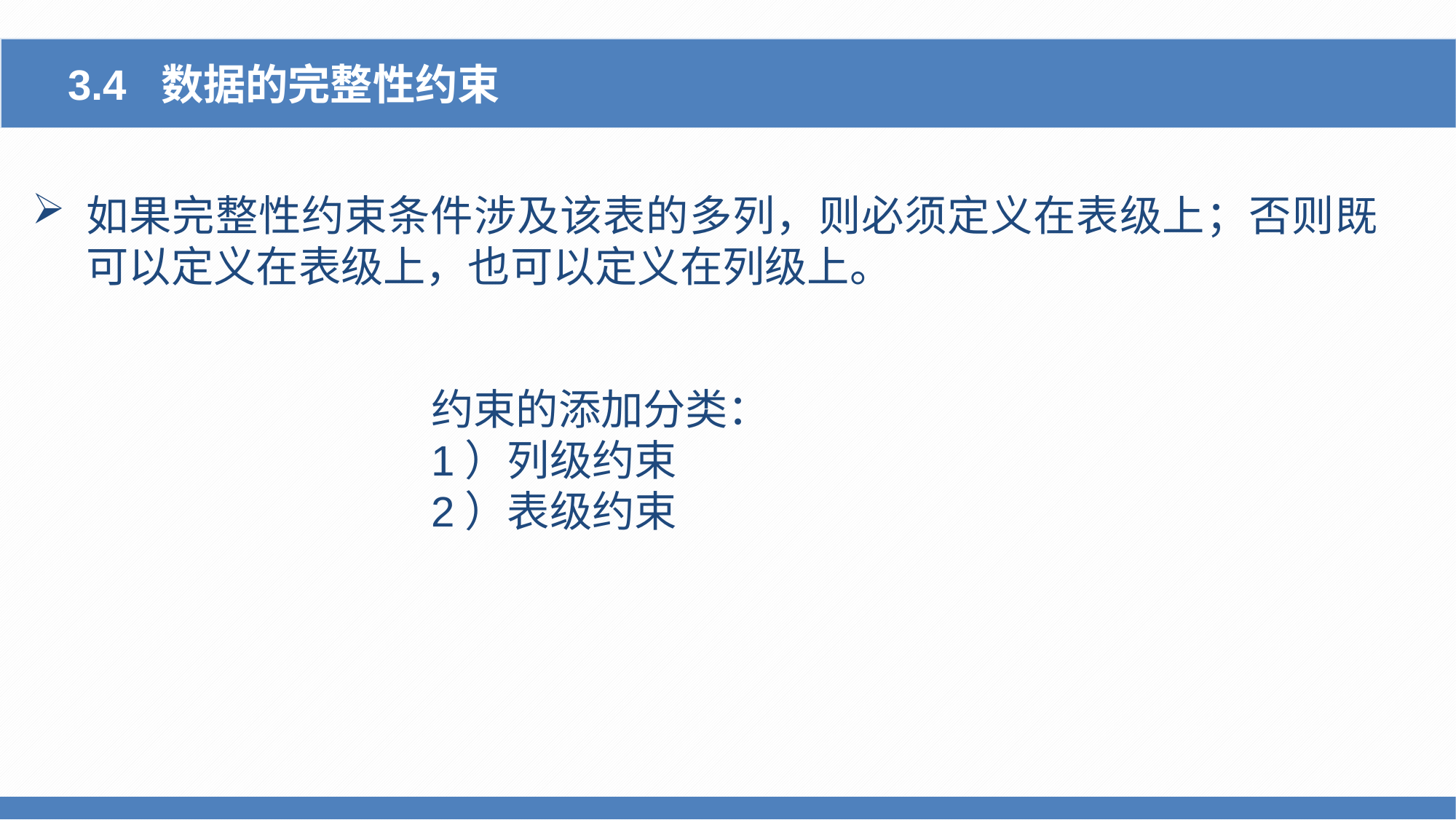

3.4  数据的完整性约束
如果完整性约束条件涉及该表的多列，则必须定义在表级上；否则既可以定义在表级上，也可以定义在列级上。
约束的添加分类：
1）列级约束
2）表级约束